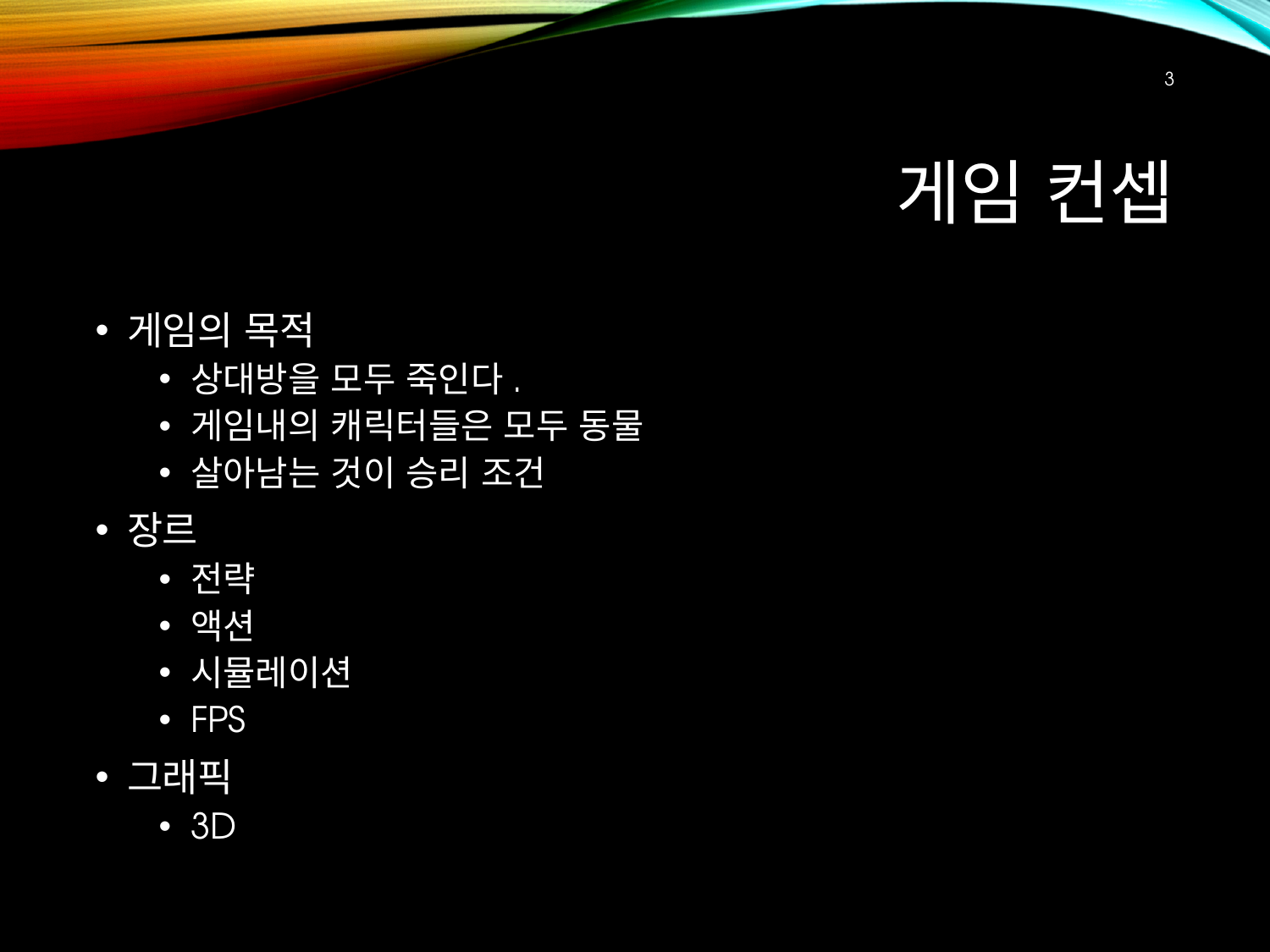

3
# 게임 컨셉
게임의 목적
상대방을 모두 죽인다.
게임내의 캐릭터들은 모두 동물
살아남는 것이 승리 조건
장르
전략
액션
시뮬레이션
FPS
그래픽
3D